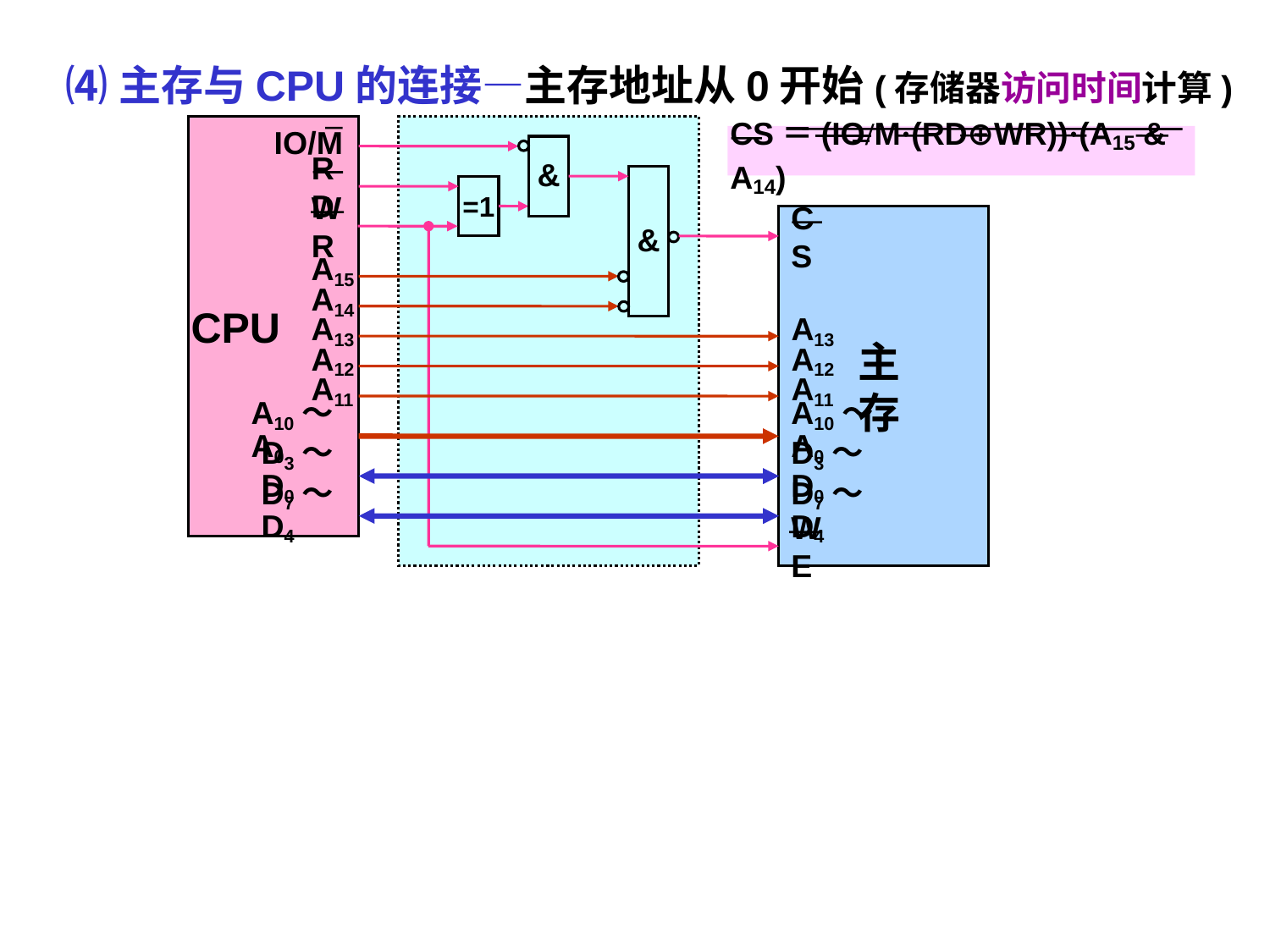

⑷主存与CPU的连接—主存地址从0开始(存储器访问时间计算)
CPU
IO/M

RD

WR

A15
A14
A13
A12
A11
A10～A0
D3～D0
D7～D4

       主
       存
CS

A13
A12
A11
A10～A0
D3～D0
D7～D4
WE

CS＝(IO/M·(RD⊕WR))·(A15 & A14)
&

=1

&

19